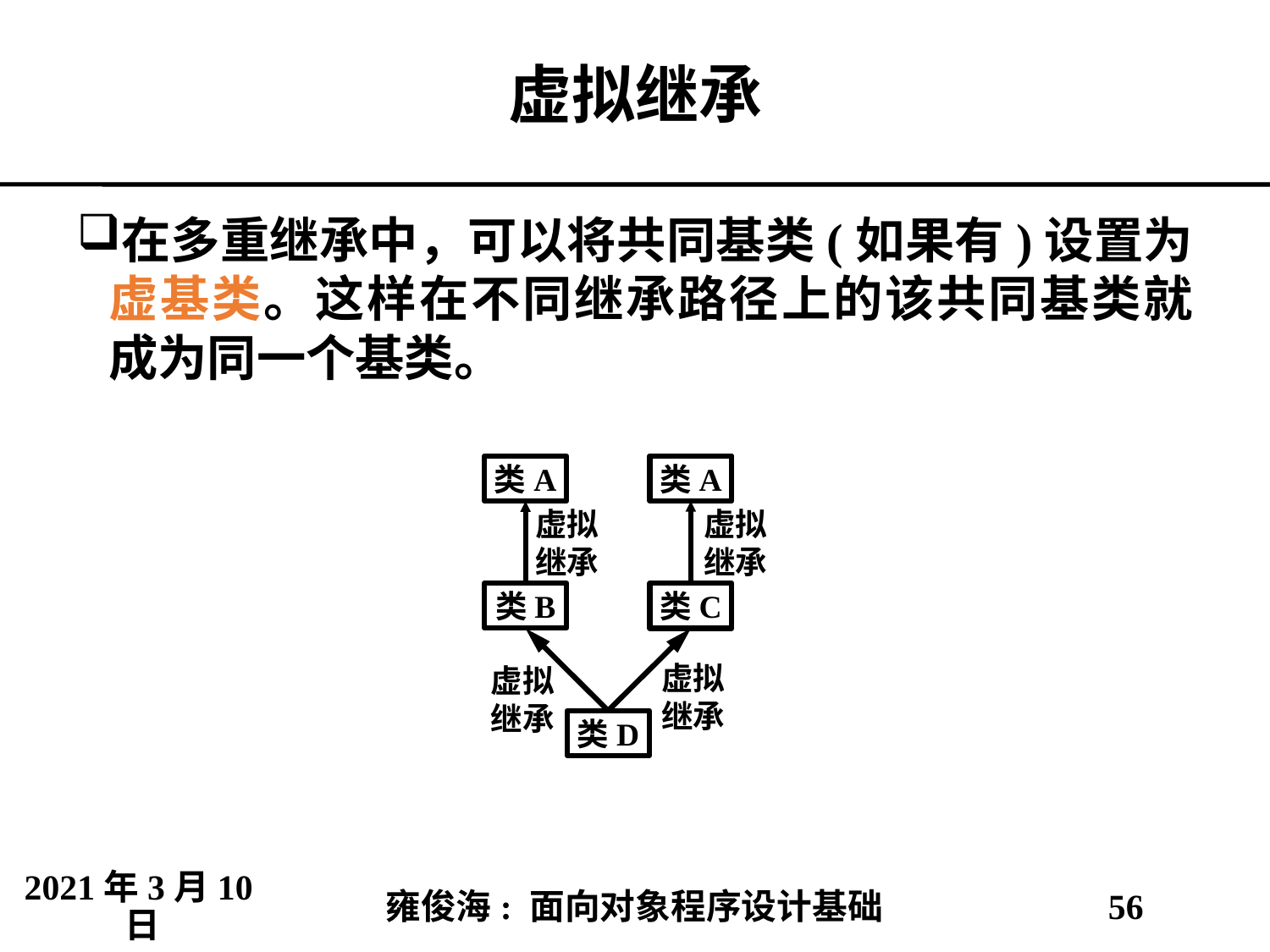

# 虚拟继承

在多重继承中，可以将共同基类(如果有)设置为虚基类。这样在不同继承路径上的该共同基类就成为同一个基类。

类A
类A
类B
类C
类D
虚拟
继承
虚拟
继承
虚拟
继承
虚拟
继承
2021年3月10日
雍俊海: 面向对象程序设计基础
56